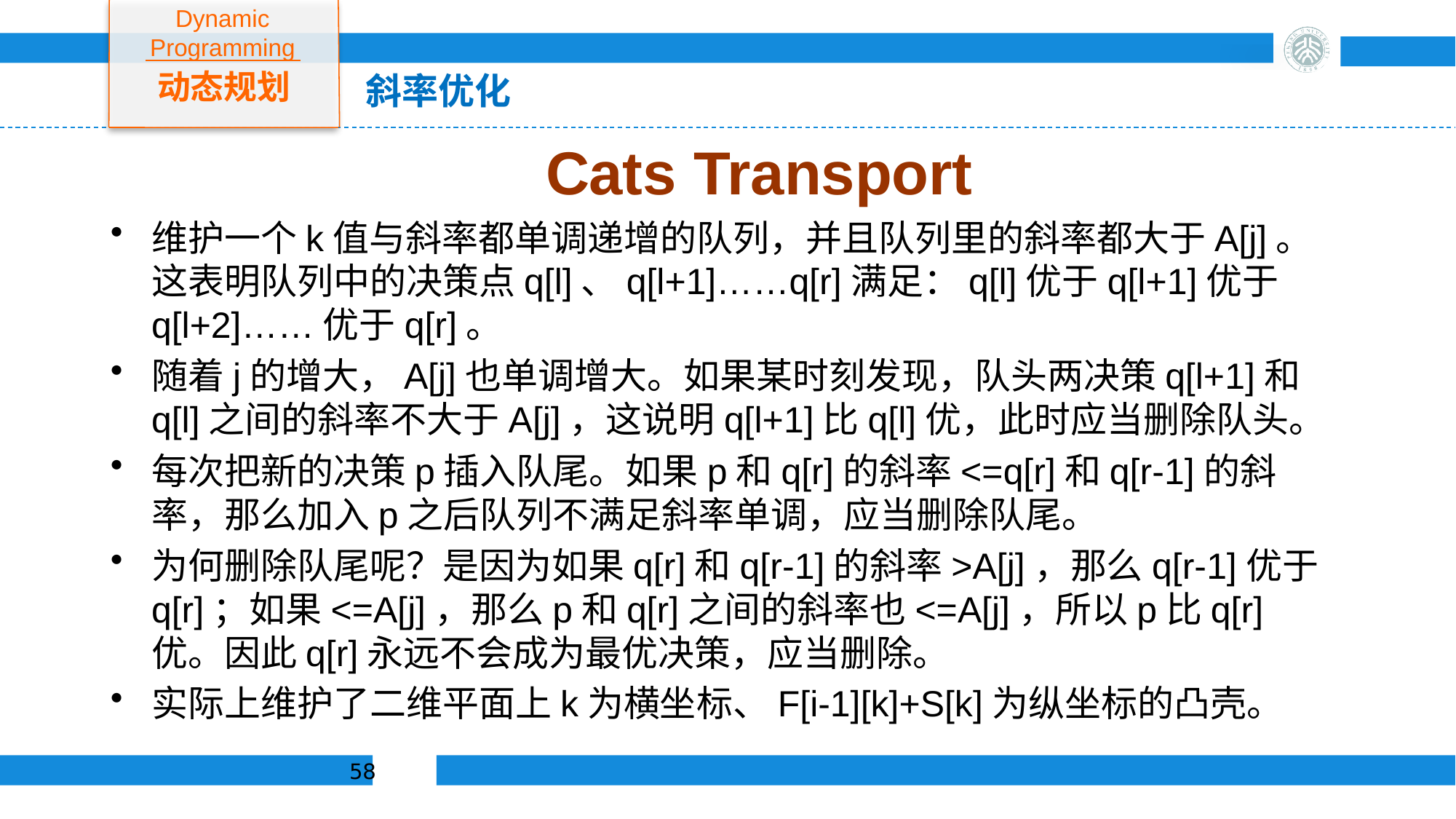

Dynamic Programming
动态规划
斜率优化
# Cats Transport
维护一个k值与斜率都单调递增的队列，并且队列里的斜率都大于A[j]。这表明队列中的决策点q[l]、q[l+1]……q[r]满足：q[l]优于q[l+1]优于q[l+2]……优于q[r]。
随着j的增大，A[j]也单调增大。如果某时刻发现，队头两决策q[l+1]和q[l]之间的斜率不大于A[j]，这说明q[l+1]比q[l]优，此时应当删除队头。
每次把新的决策p插入队尾。如果p和q[r]的斜率<=q[r]和q[r-1]的斜率，那么加入p之后队列不满足斜率单调，应当删除队尾。
为何删除队尾呢？是因为如果q[r]和q[r-1]的斜率>A[j]，那么q[r-1]优于q[r]；如果<=A[j]，那么p和q[r]之间的斜率也<=A[j]，所以p比q[r]优。因此q[r]永远不会成为最优决策，应当删除。
实际上维护了二维平面上k为横坐标、F[i-1][k]+S[k]为纵坐标的凸壳。